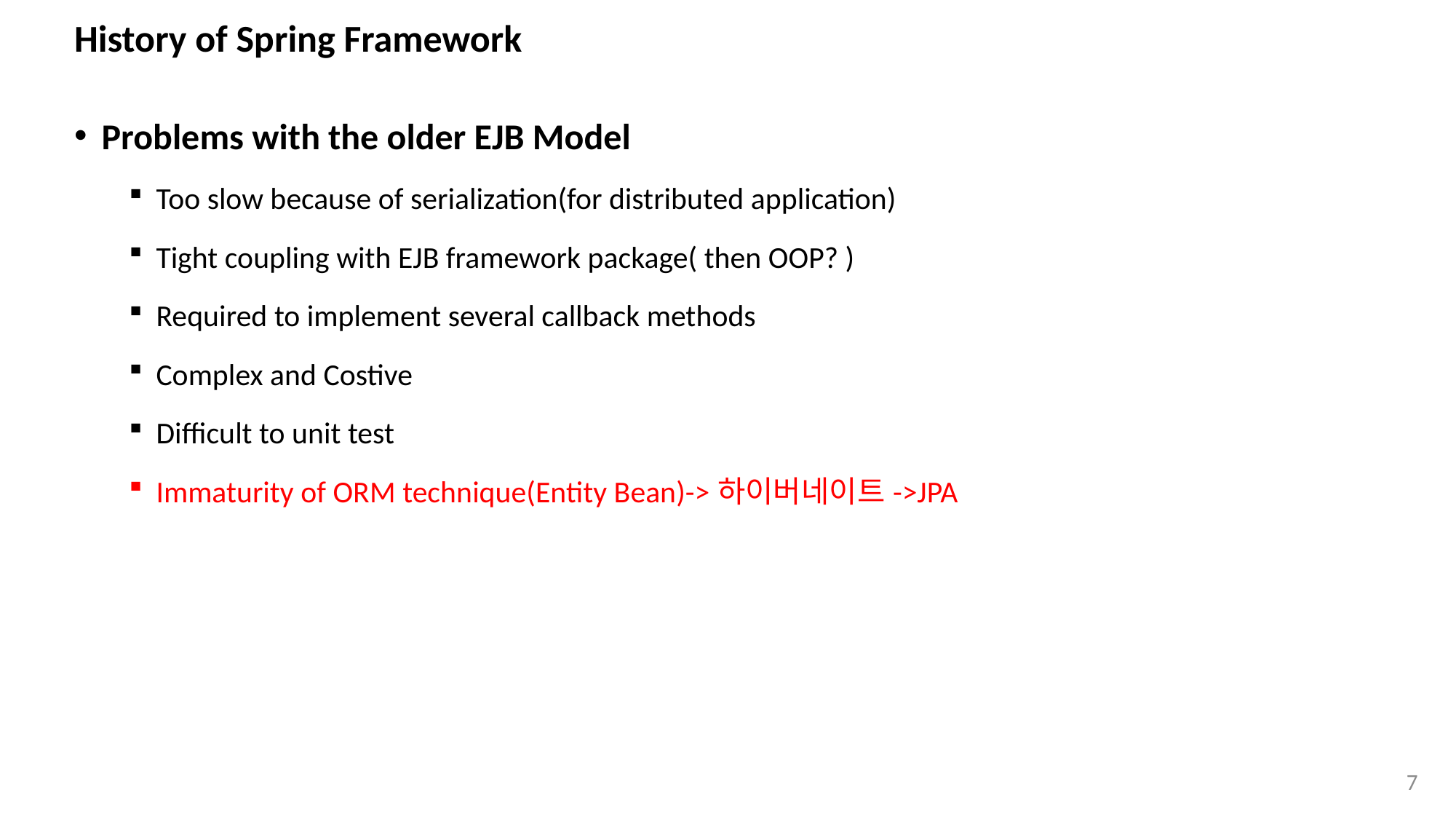

# History of Spring Framework
Problems with the older EJB Model
Too slow because of serialization(for distributed application)
Tight coupling with EJB framework package( then OOP? )
Required to implement several callback methods
Complex and Costive
Difficult to unit test
Immaturity of ORM technique(Entity Bean)->하이버네이트->JPA
7